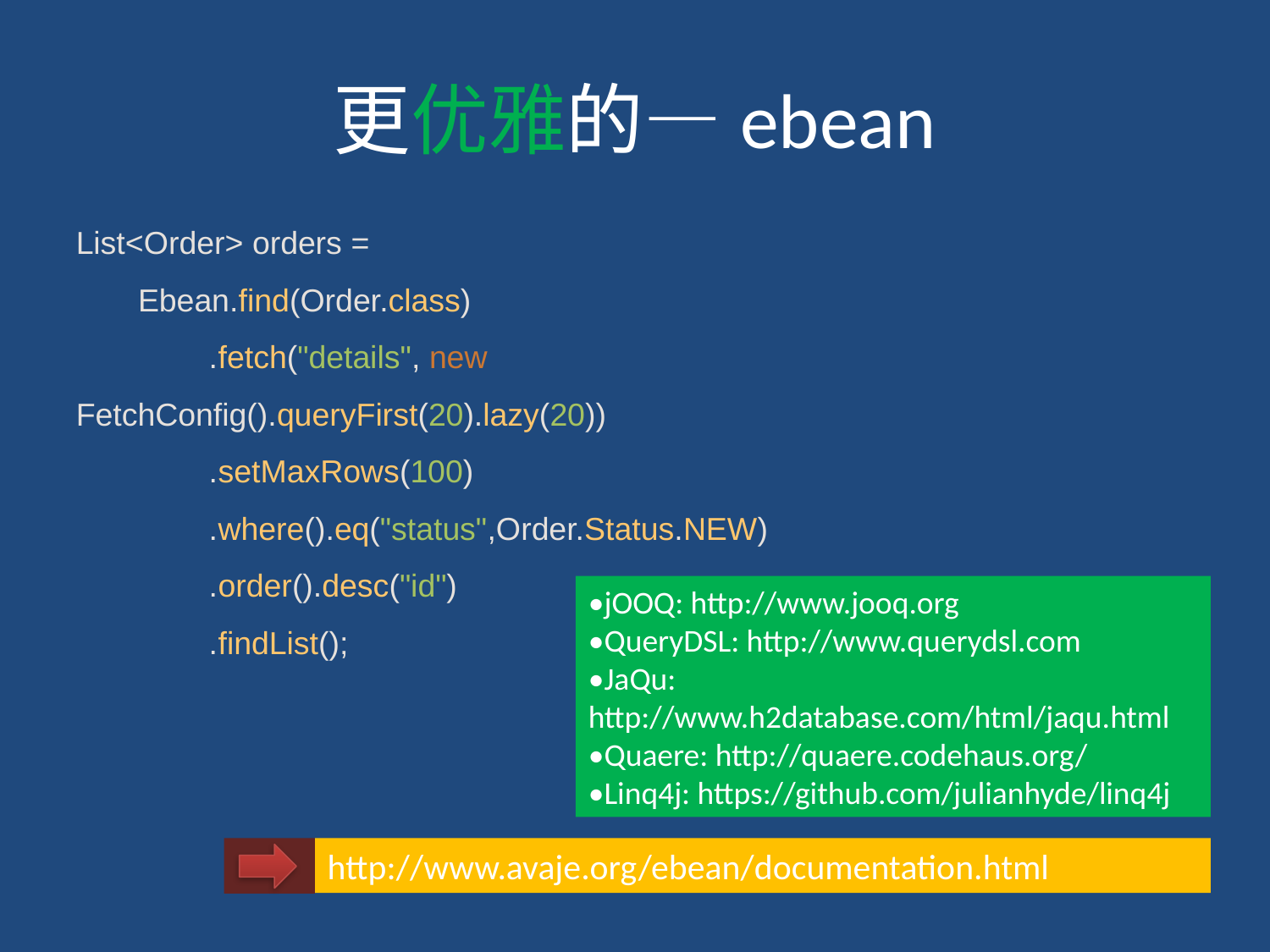

# 更优雅的—ebean
List<Order> orders =  
       Ebean.find(Order.class)  
               .fetch("details", new FetchConfig().queryFirst(20).lazy(20))  
               .setMaxRows(100)  
               .where().eq("status",Order.Status.NEW)  
               .order().desc("id")  
               .findList();
•jOOQ: http://www.jooq.org
•QueryDSL: http://www.querydsl.com
•JaQu: http://www.h2database.com/html/jaqu.html
•Quaere: http://quaere.codehaus.org/
•Linq4j: https://github.com/julianhyde/linq4j

http://www.avaje.org/ebean/documentation.html